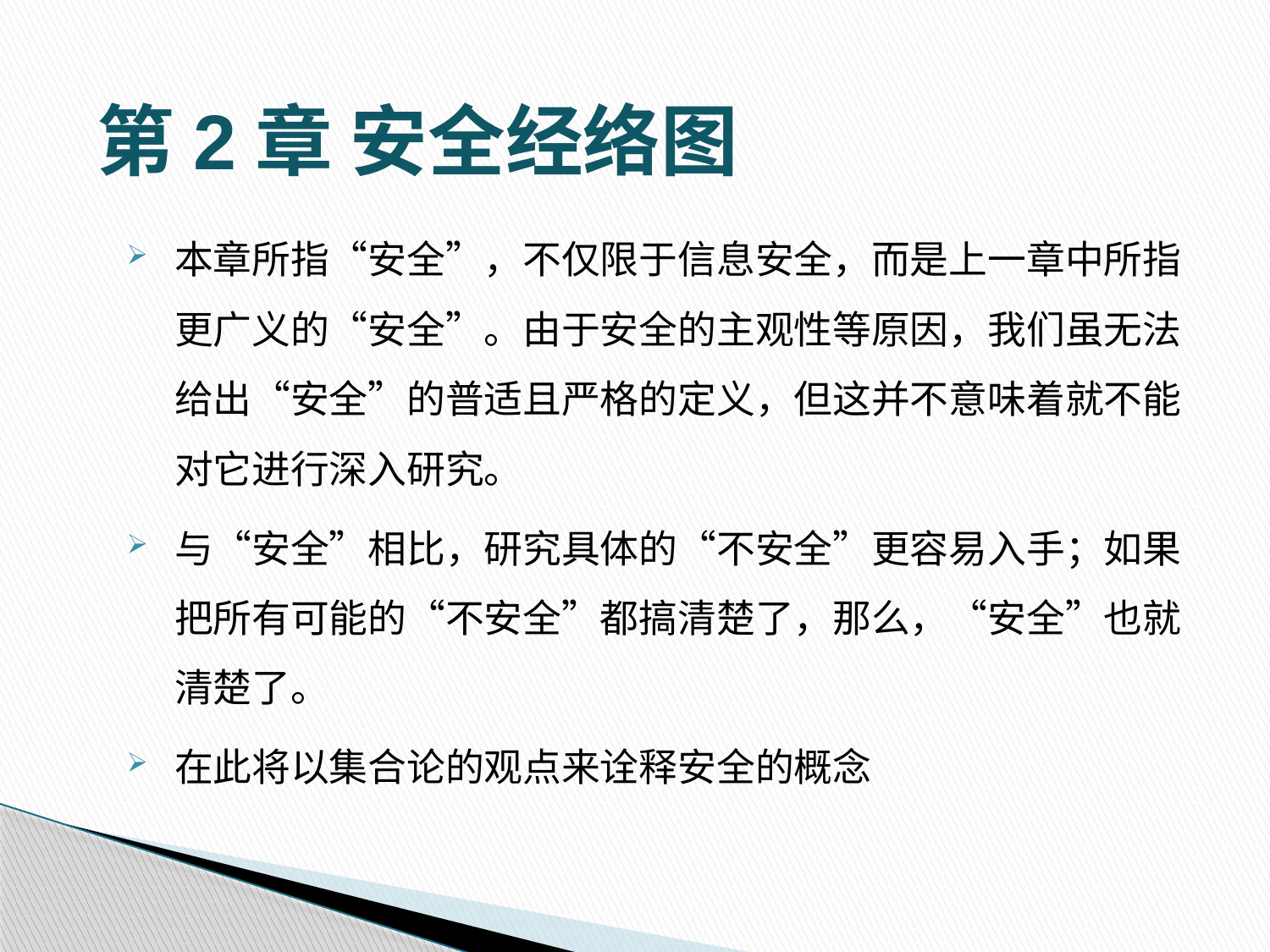

第2章 安全经络图
本章所指“安全”，不仅限于信息安全，而是上一章中所指更广义的“安全”。由于安全的主观性等原因，我们虽无法给出“安全”的普适且严格的定义，但这并不意味着就不能对它进行深入研究。
与“安全”相比，研究具体的“不安全”更容易入手；如果把所有可能的“不安全”都搞清楚了，那么，“安全”也就清楚了。
在此将以集合论的观点来诠释安全的概念